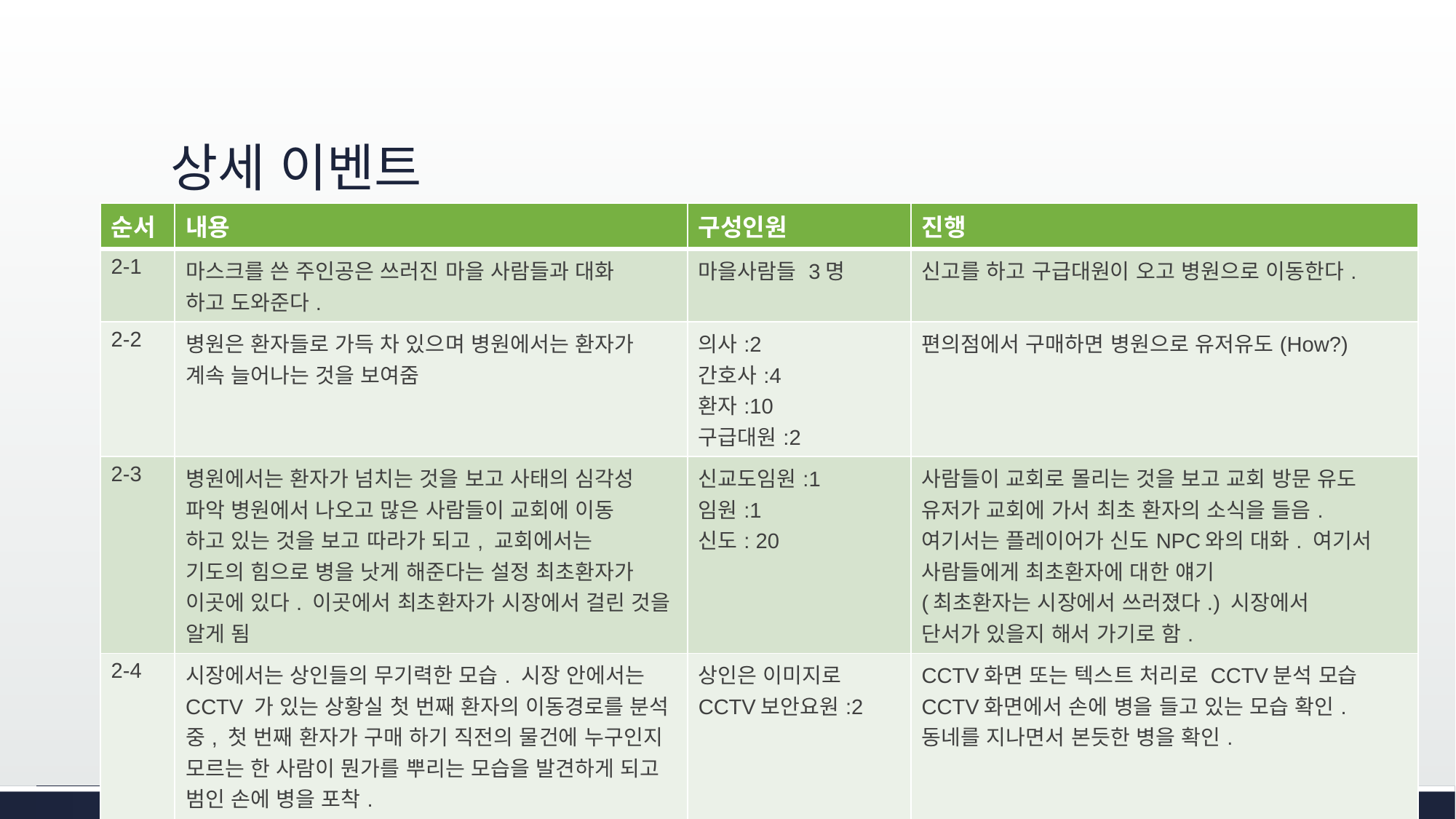

# 상세 이벤트
| 순서 | 내용 | 구성인원 | 진행 |
| --- | --- | --- | --- |
| 2-1 | 마스크를 쓴 주인공은 쓰러진 마을 사람들과 대화 하고 도와준다. | 마을사람들 3명 | 신고를 하고 구급대원이 오고 병원으로 이동한다. |
| 2-2 | 병원은 환자들로 가득 차 있으며 병원에서는 환자가 계속 늘어나는 것을 보여줌 | 의사:2 간호사:4 환자:10 구급대원:2 | 편의점에서 구매하면 병원으로 유저유도(How?) |
| 2-3 | 병원에서는 환자가 넘치는 것을 보고 사태의 심각성 파악 병원에서 나오고 많은 사람들이 교회에 이동 하고 있는 것을 보고 따라가 되고, 교회에서는 기도의 힘으로 병을 낫게 해준다는 설정 최초환자가 이곳에 있다. 이곳에서 최초환자가 시장에서 걸린 것을 알게 됨 | 신교도임원:1 임원:1 신도: 20 | 사람들이 교회로 몰리는 것을 보고 교회 방문 유도 유저가 교회에 가서 최초 환자의 소식을 들음. 여기서는 플레이어가 신도NPC와의 대화. 여기서 사람들에게 최초환자에 대한 얘기 (최초환자는 시장에서 쓰러졌다.) 시장에서 단서가 있을지 해서 가기로 함. |
| 2-4 | 시장에서는 상인들의 무기력한 모습. 시장 안에서는 CCTV 가 있는 상황실 첫 번째 환자의 이동경로를 분석 중, 첫 번째 환자가 구매 하기 직전의 물건에 누구인지 모르는 한 사람이 뭔가를 뿌리는 모습을 발견하게 되고 범인 손에 병을 포착. | 상인은 이미지로 CCTV보안요원:2 | CCTV화면 또는 텍스트 처리로 CCTV분석 모습 CCTV화면에서 손에 병을 들고 있는 모습 확인. 동네를 지나면서 본듯한 병을 확인. |